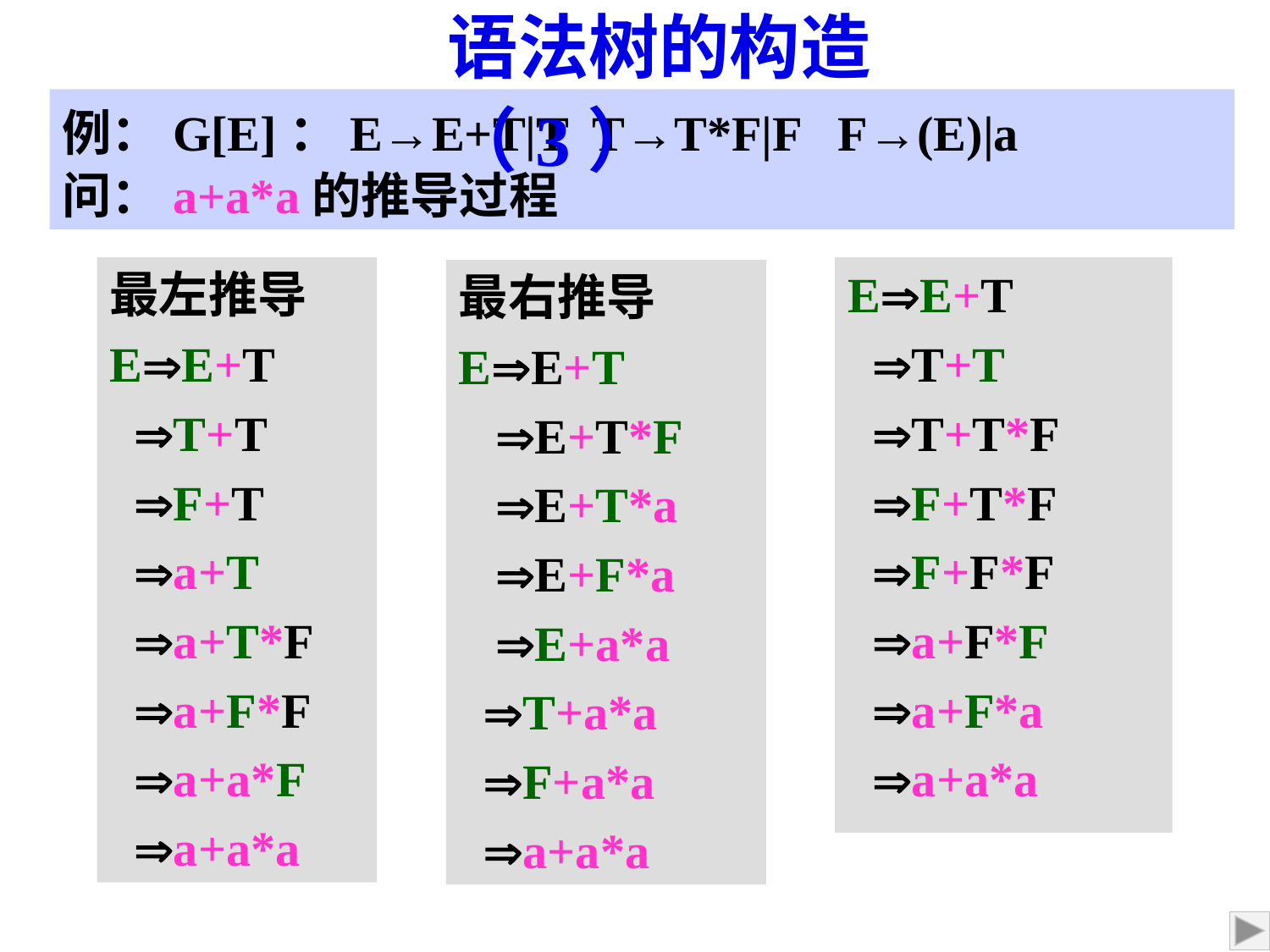

语法树的构造（3）
例：G[E]：E→E+T|T  T→T*F|F   F→(E)|a
问：a+a*a的推导过程
最左推导
E⇒E+T
  ⇒T+T
  ⇒F+T
  ⇒a+T
  ⇒a+T*F
  ⇒a+F*F
  ⇒a+a*F
  ⇒a+a*a
E⇒E+T
  ⇒T+T
  ⇒T+T*F
  ⇒F+T*F
  ⇒F+F*F
  ⇒a+F*F
  ⇒a+F*a
  ⇒a+a*a
最右推导
E⇒E+T
   ⇒E+T*F
   ⇒E+T*a
   ⇒E+F*a
   ⇒E+a*a
  ⇒T+a*a
  ⇒F+a*a
  ⇒a+a*a